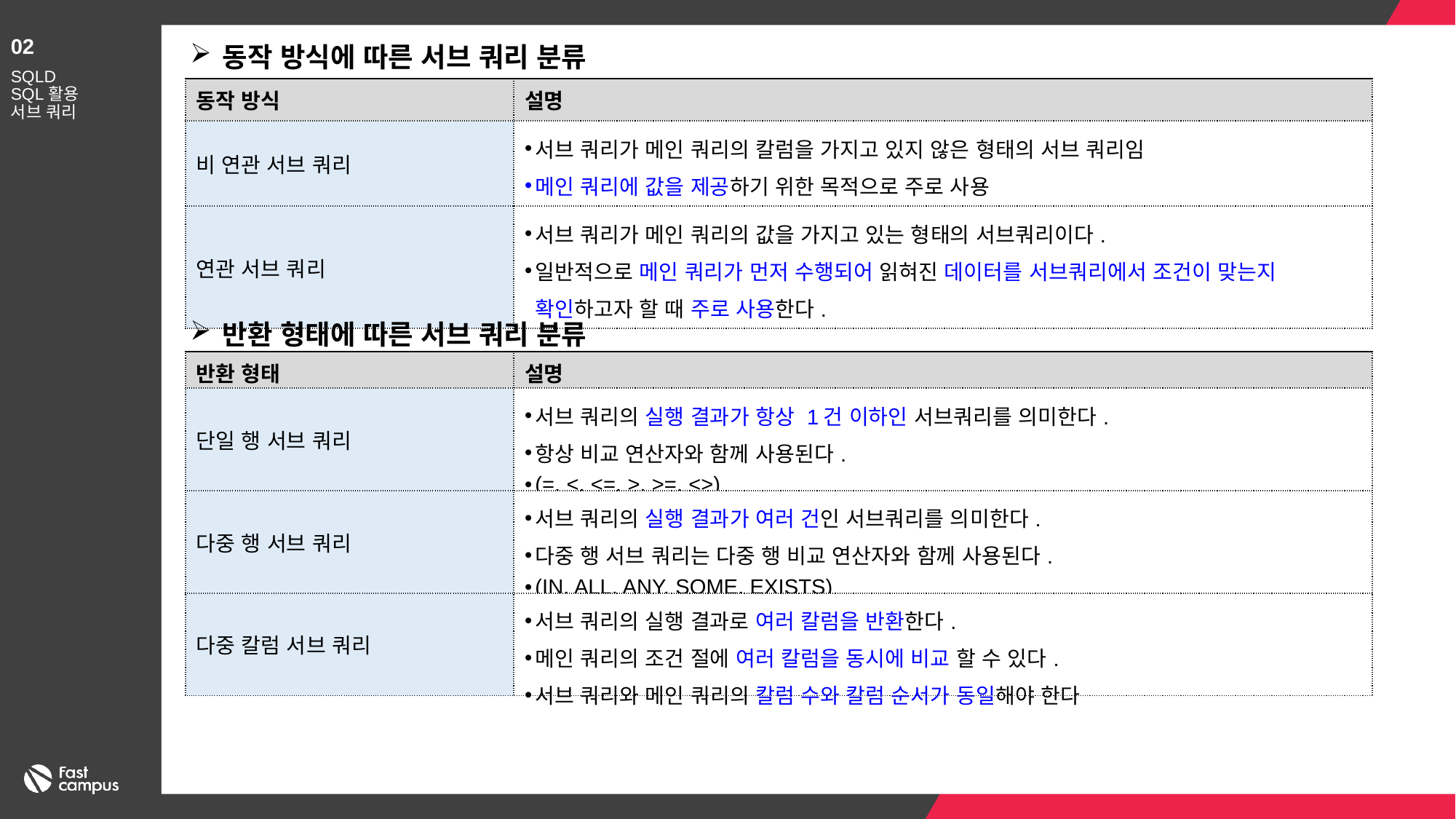

02
동작 방식에 따른 서브 쿼리 분류
SQLD
SQL활용
서브 쿼리
| 동작 방식 | 설명 |
| --- | --- |
| 비 연관 서브 쿼리 | 서브 쿼리가 메인 쿼리의 칼럼을 가지고 있지 않은 형태의 서브 쿼리임 메인 쿼리에 값을 제공하기 위한 목적으로 주로 사용 |
| 연관 서브 쿼리 | 서브 쿼리가 메인 쿼리의 값을 가지고 있는 형태의 서브쿼리이다. 일반적으로 메인 쿼리가 먼저 수행되어 읽혀진 데이터를 서브쿼리에서 조건이 맞는지 확인하고자 할 때 주로 사용한다. |
반환 형태에 따른 서브 쿼리 분류
| 반환 형태 | 설명 |
| --- | --- |
| 단일 행 서브 쿼리 | 서브 쿼리의 실행 결과가 항상 1건 이하인 서브쿼리를 의미한다. 항상 비교 연산자와 함께 사용된다. (=, <, <=, >, >=, <>) |
| 다중 행 서브 쿼리 | 서브 쿼리의 실행 결과가 여러 건인 서브쿼리를 의미한다. 다중 행 서브 쿼리는 다중 행 비교 연산자와 함께 사용된다. (IN, ALL, ANY, SOME, EXISTS) |
| 다중 칼럼 서브 쿼리 | 서브 쿼리의 실행 결과로 여러 칼럼을 반환한다. 메인 쿼리의 조건 절에 여러 칼럼을 동시에 비교 할 수 있다. 서브 쿼리와 메인 쿼리의 칼럼 수와 칼럼 순서가 동일해야 한다 |